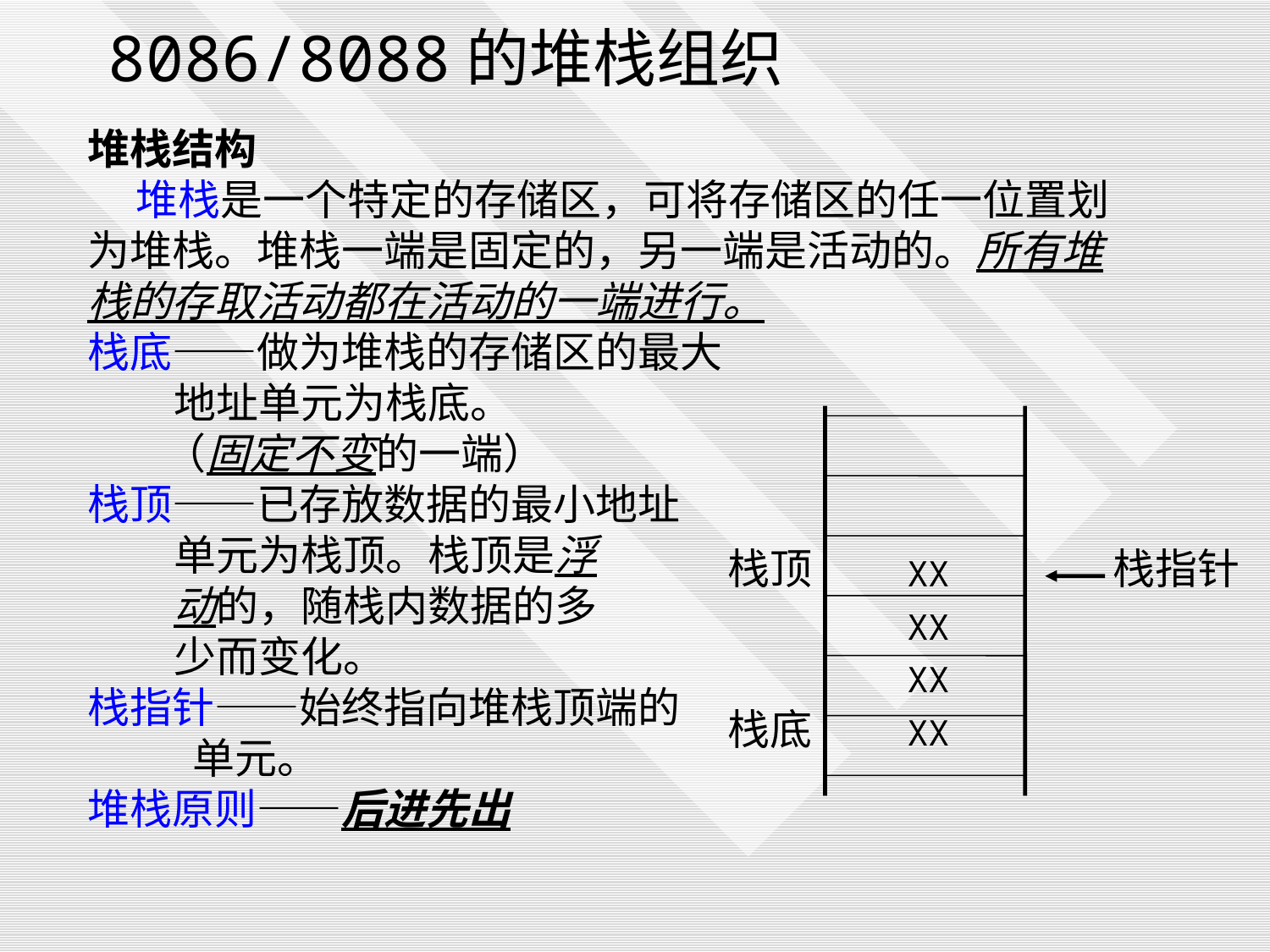

8086/8088的堆栈组织
堆栈结构
    堆栈是一个特定的存储区，可将存储区的任一位置划为堆栈。堆栈一端是固定的，另一端是活动的。所有堆栈的存取活动都在活动的一端进行。
栈底——做为堆栈的存储区的最大
        地址单元为栈底。
       （固定不变的一端）
栈顶——已存放数据的最小地址
        单元为栈顶。栈顶是浮
        动的，随栈内数据的多
        少而变化。
栈指针——始终指向堆栈顶端的
          单元。
堆栈原则——后进先出

栈顶

栈底
栈指针
XX
XX
XX
XX